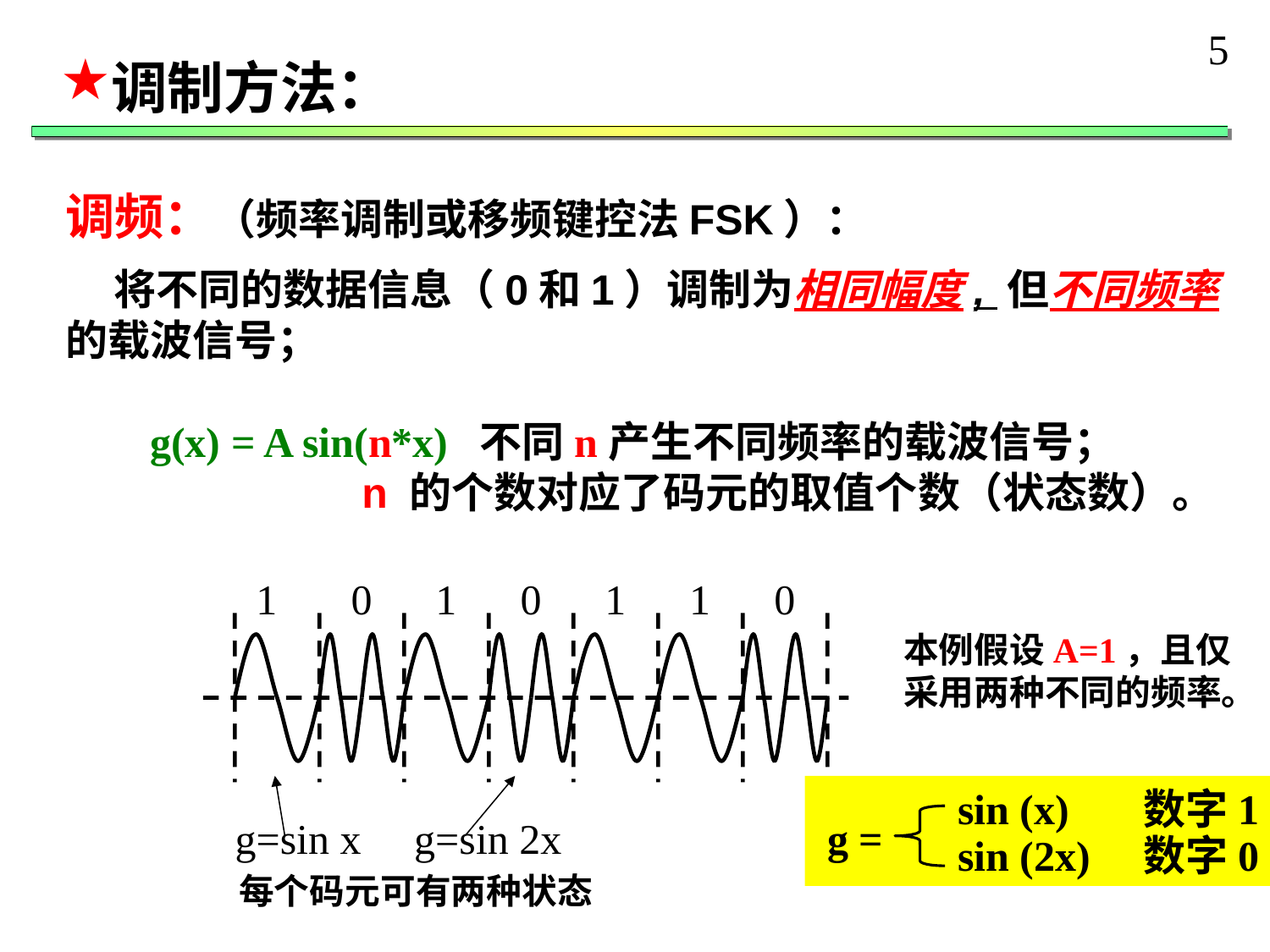

5
调制方法：

调频：（频率调制或移频键控法FSK）：
    将不同的数据信息（0和1）调制为相同幅度, 但不同频率的载波信号；

        g(x) = A sin(n*x)  不同n产生不同频率的载波信号；
                            n 的个数对应了码元的取值个数（状态数）。
1       0      1      0      1      1      0

本例假设A=1，且仅
采用两种不同的频率。

sin (x)      数字1
g =

sin (2x)    数字0
g=sin x     g=sin 2x
每个码元可有两种状态